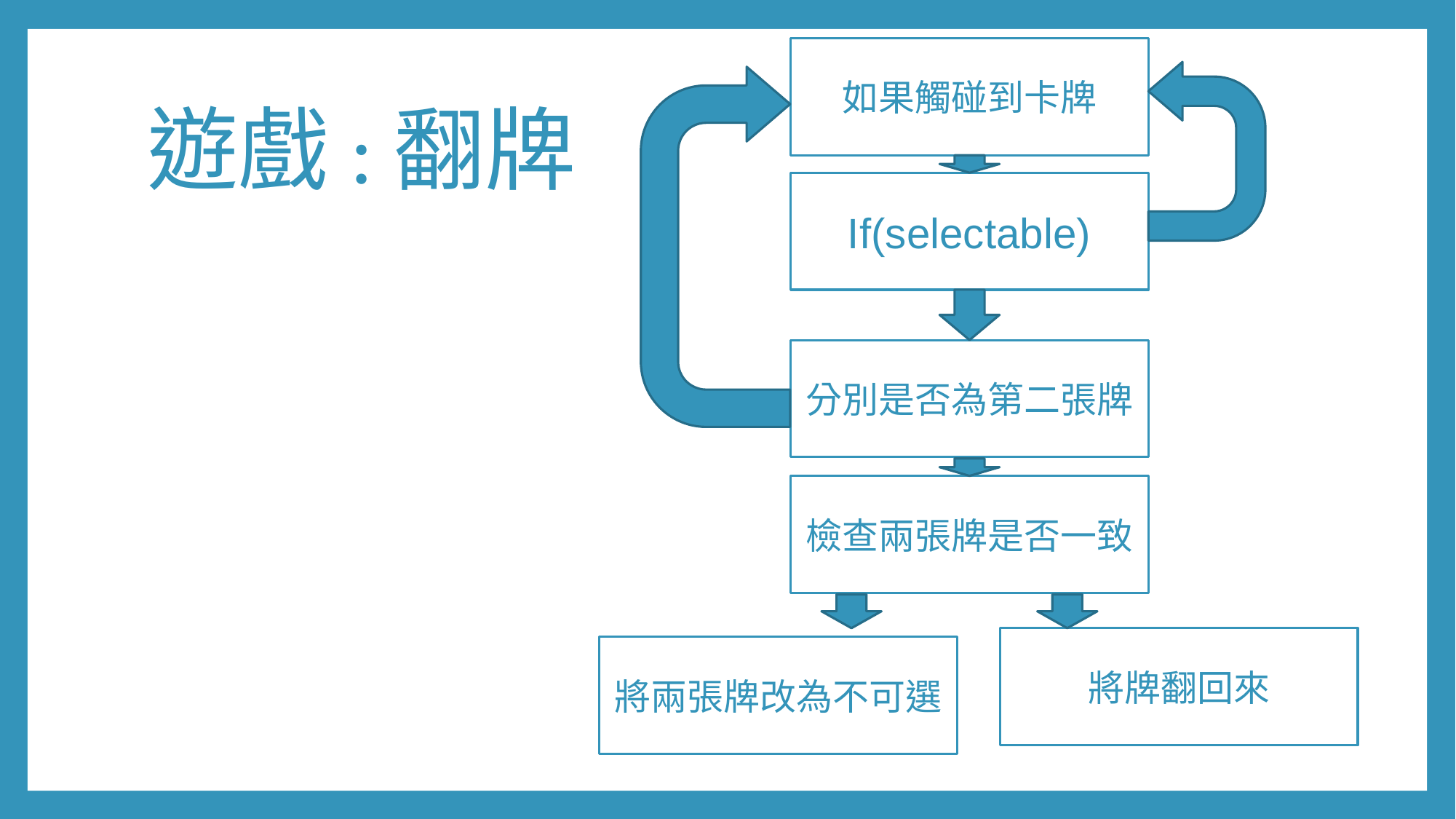

如果觸碰到卡牌

If(selectable)

分別是否為第二張牌

檢查兩張牌是否一致

將牌翻回來
# 遊戲:翻牌

將兩張牌改為不可選